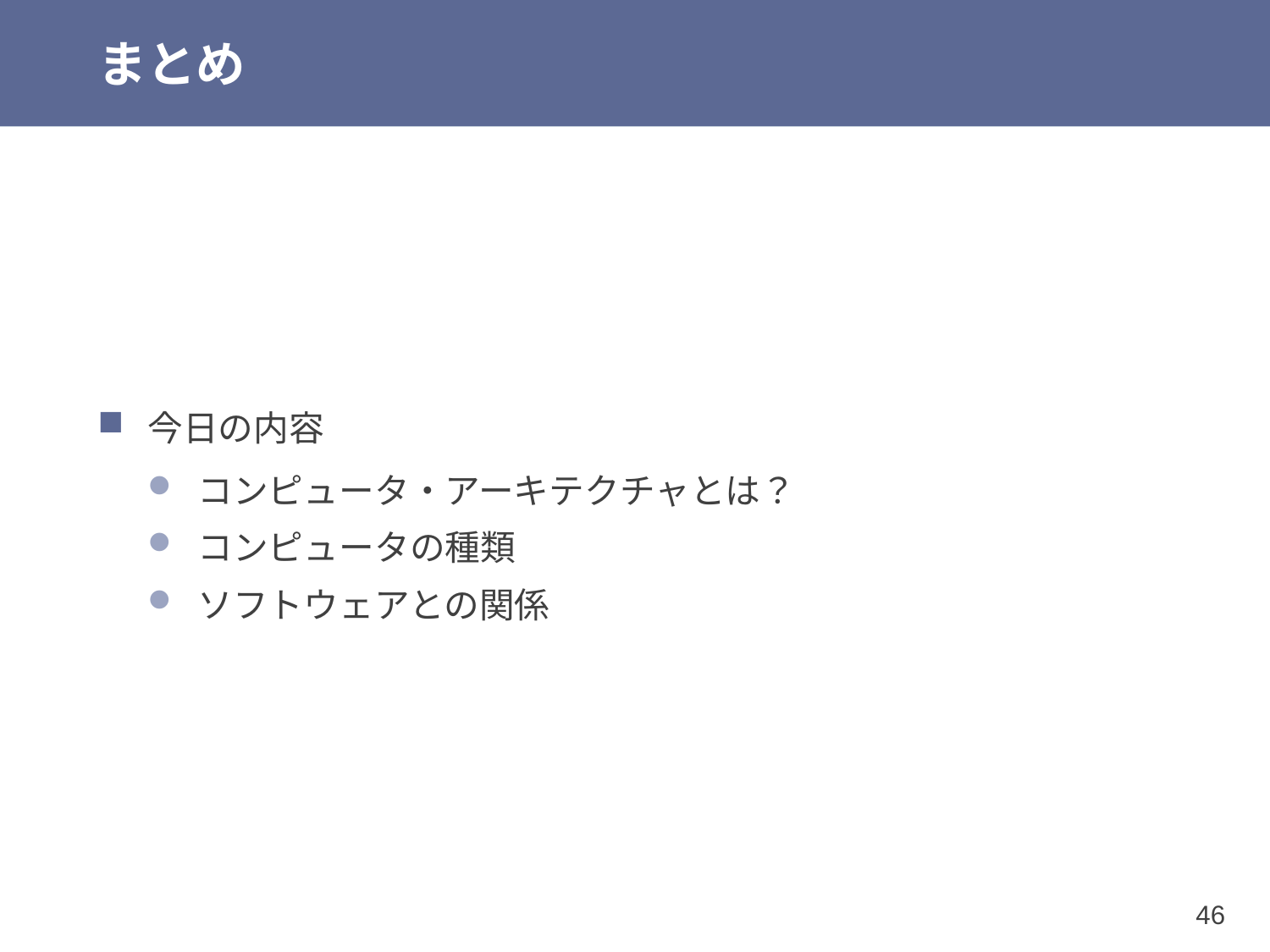

# まとめ
今日の内容
コンピュータ・アーキテクチャとは？
コンピュータの種類
ソフトウェアとの関係